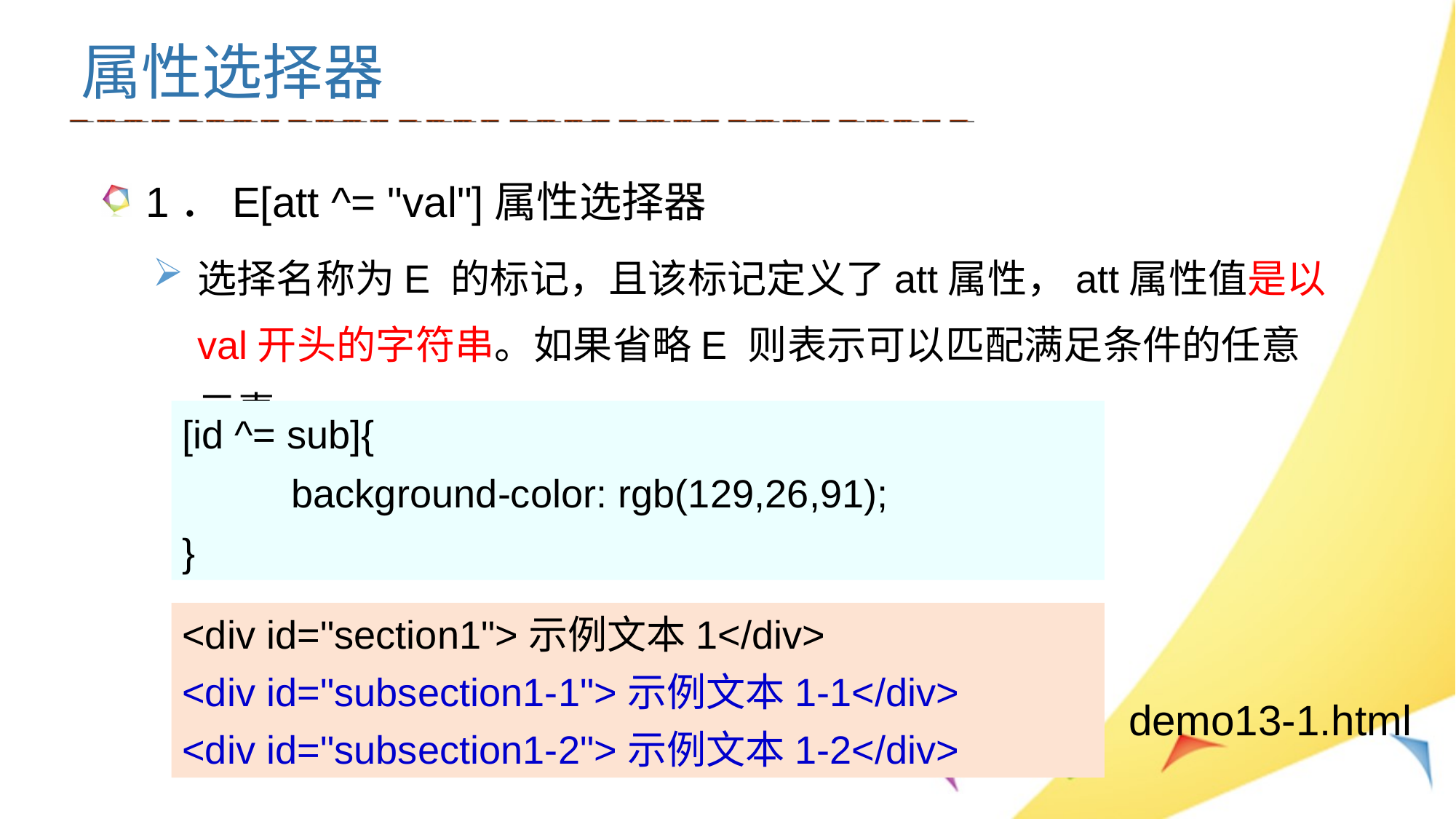

属性选择器
1．E[att ^= "val"]属性选择器
选择名称为E 的标记，且该标记定义了att属性，att属性值是以val开头的字符串。如果省略E 则表示可以匹配满足条件的任意元素。

[id ^= sub]{
	background-color: rgb(129,26,91);
}
<div id="section1">示例文本1</div>
<div id="subsection1-1">示例文本1-1</div>
<div id="subsection1-2">示例文本1-2</div>
demo13-1.html